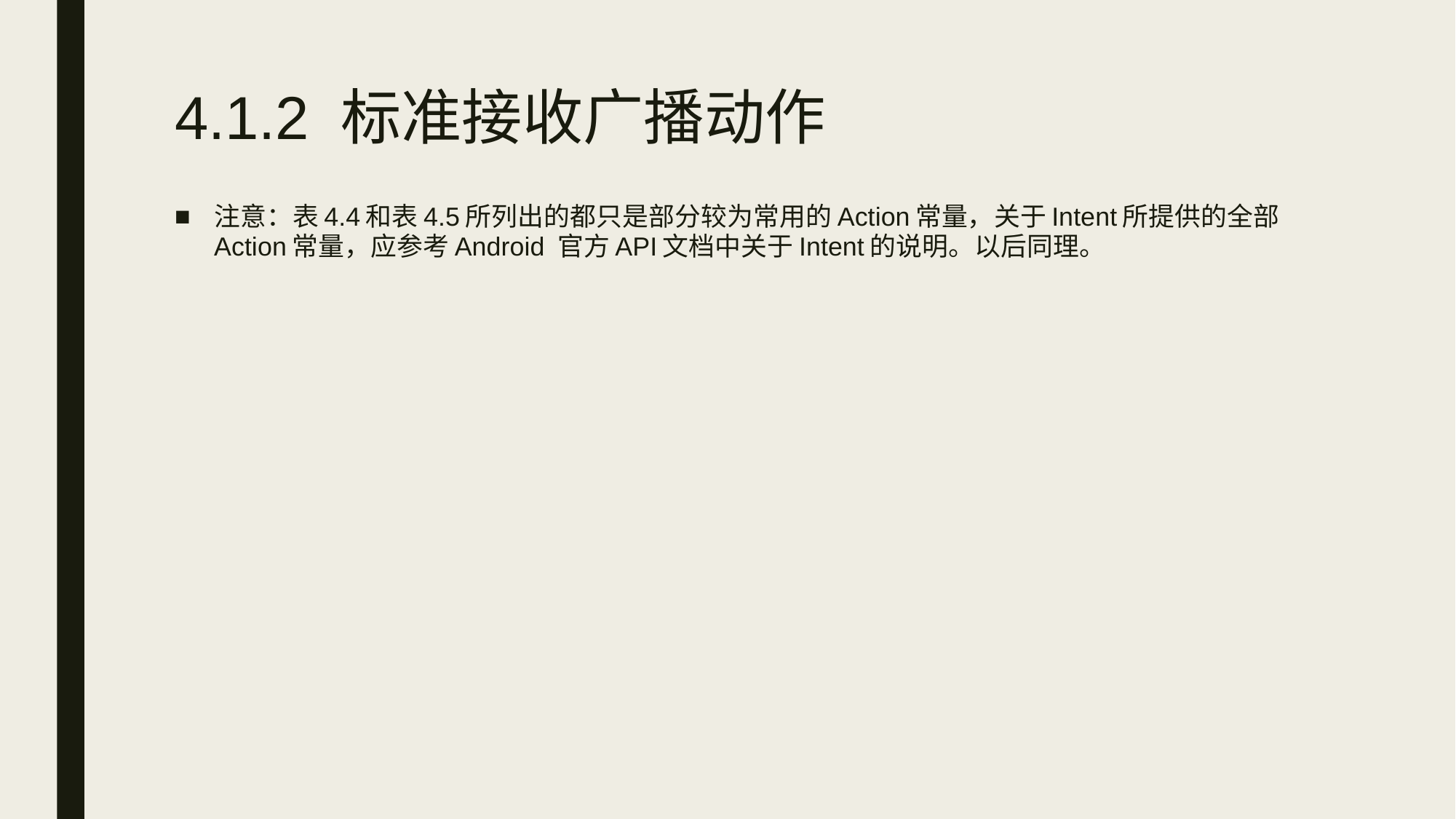

# 4.1.2 标准接收广播动作
注意：表4.4和表4.5所列出的都只是部分较为常用的Action常量，关于Intent所提供的全部Action常量，应参考Android 官方API文档中关于Intent的说明。以后同理。